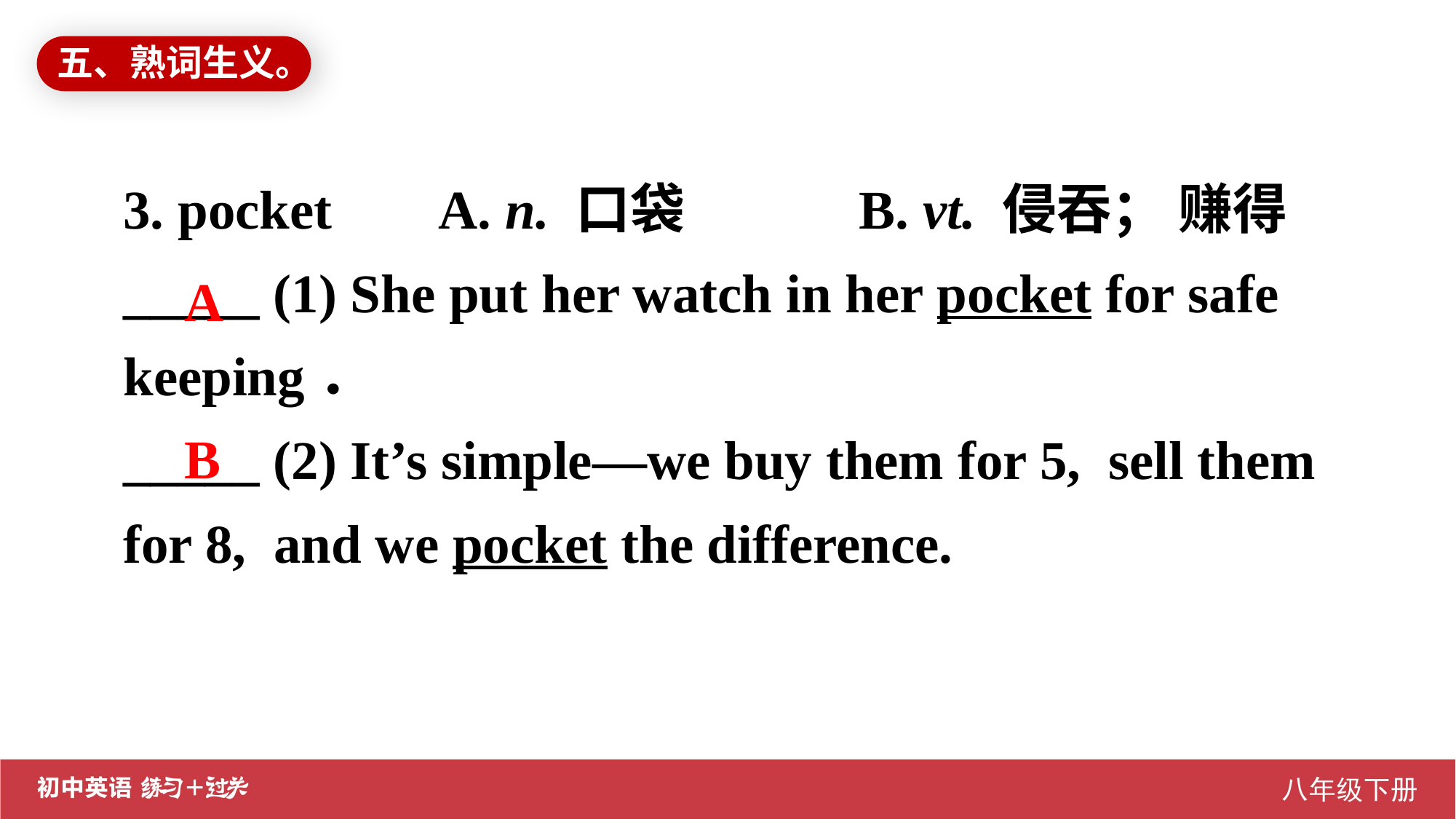

五、熟词生义。

3. pocket        A. n. 口袋             B. vt. 侵吞； 赚得
_____ (1) She put her watch in her pocket for safe keeping．
_____ (2) It’s simple—we buy them for 5,  sell them for 8,  and we pocket the difference.

A
B